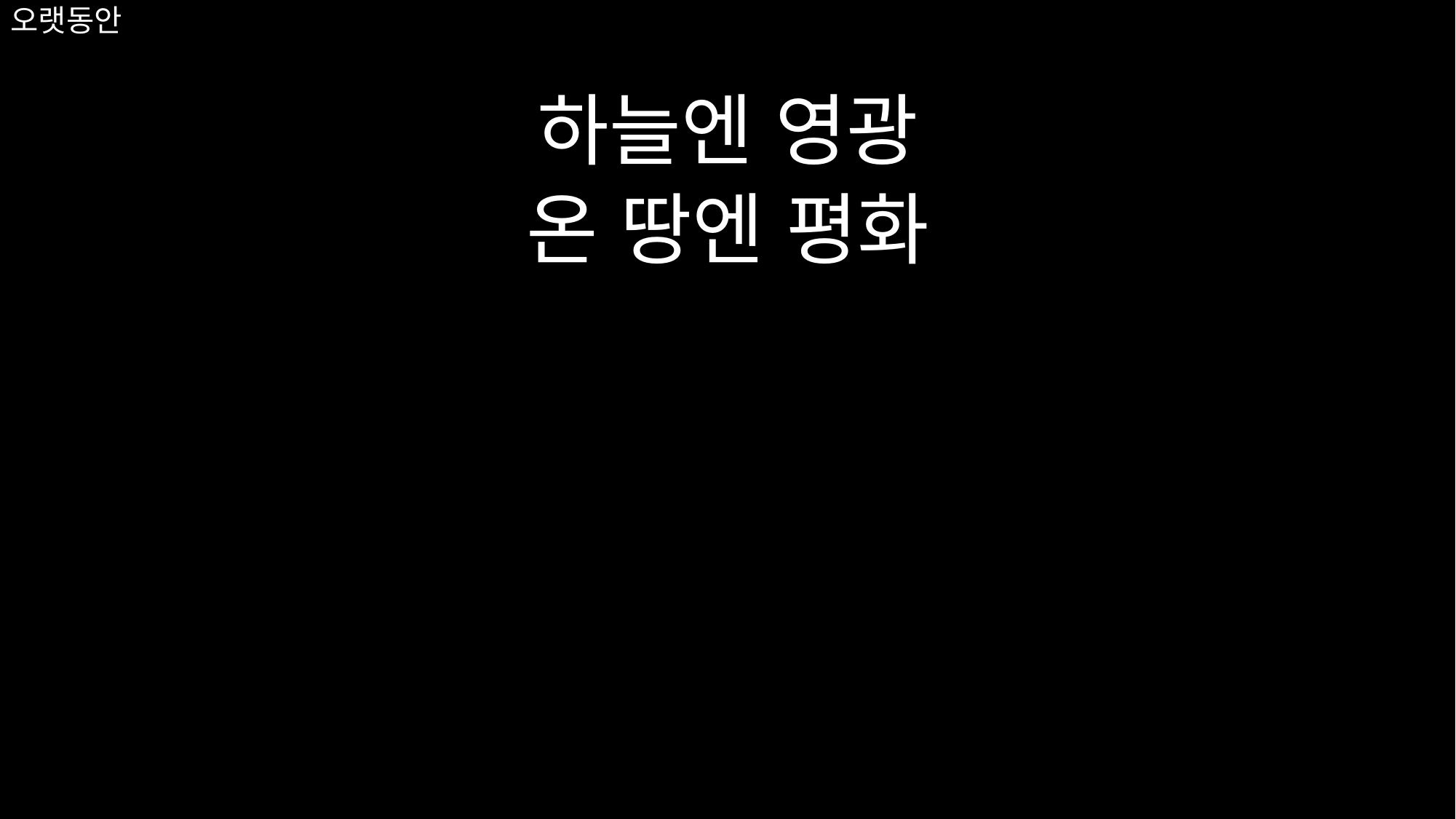

하늘엔 영광
온 땅엔 평화

# 오랫동안